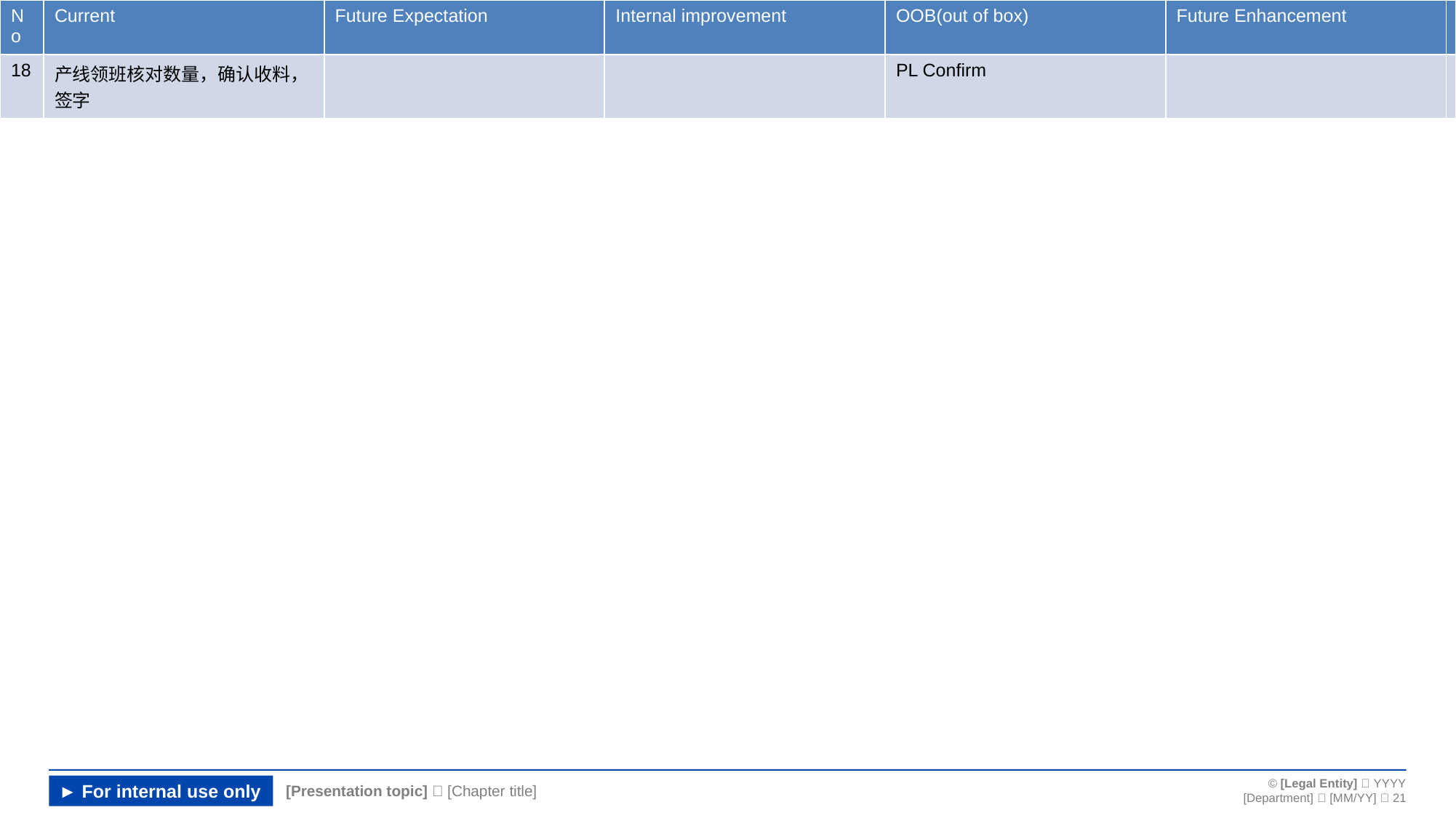

| No | Current | Future Expectation | Internal improvement | OOB(out of box) | Future Enhancement |  |
| --- | --- | --- | --- | --- | --- | --- |
| 18 | 产线领班核对数量，确认收料，签字 |  |  | PL Confirm |  |  |
#